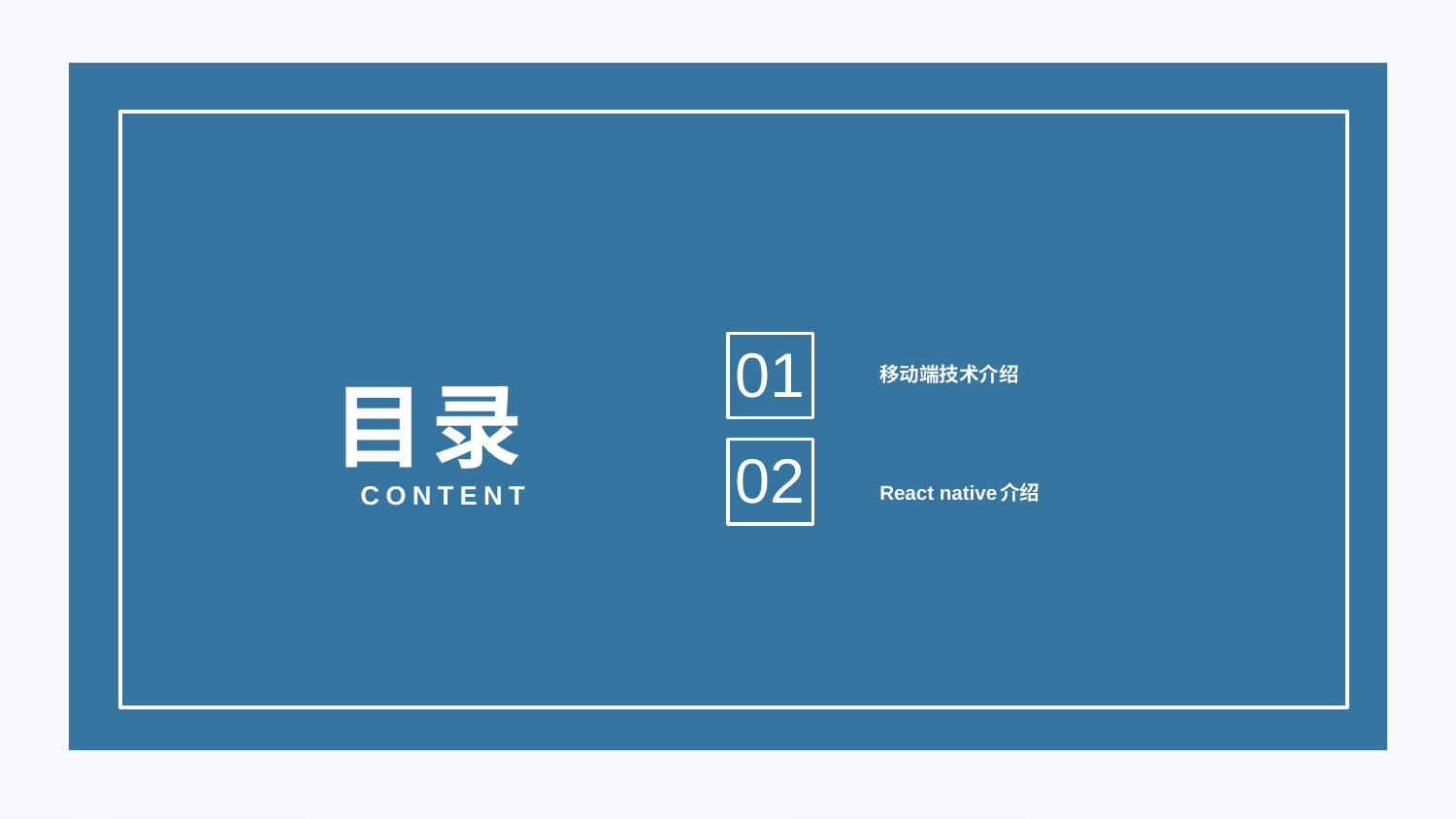

01
移动端技术介绍
目录
02
React native介绍
CONTENT